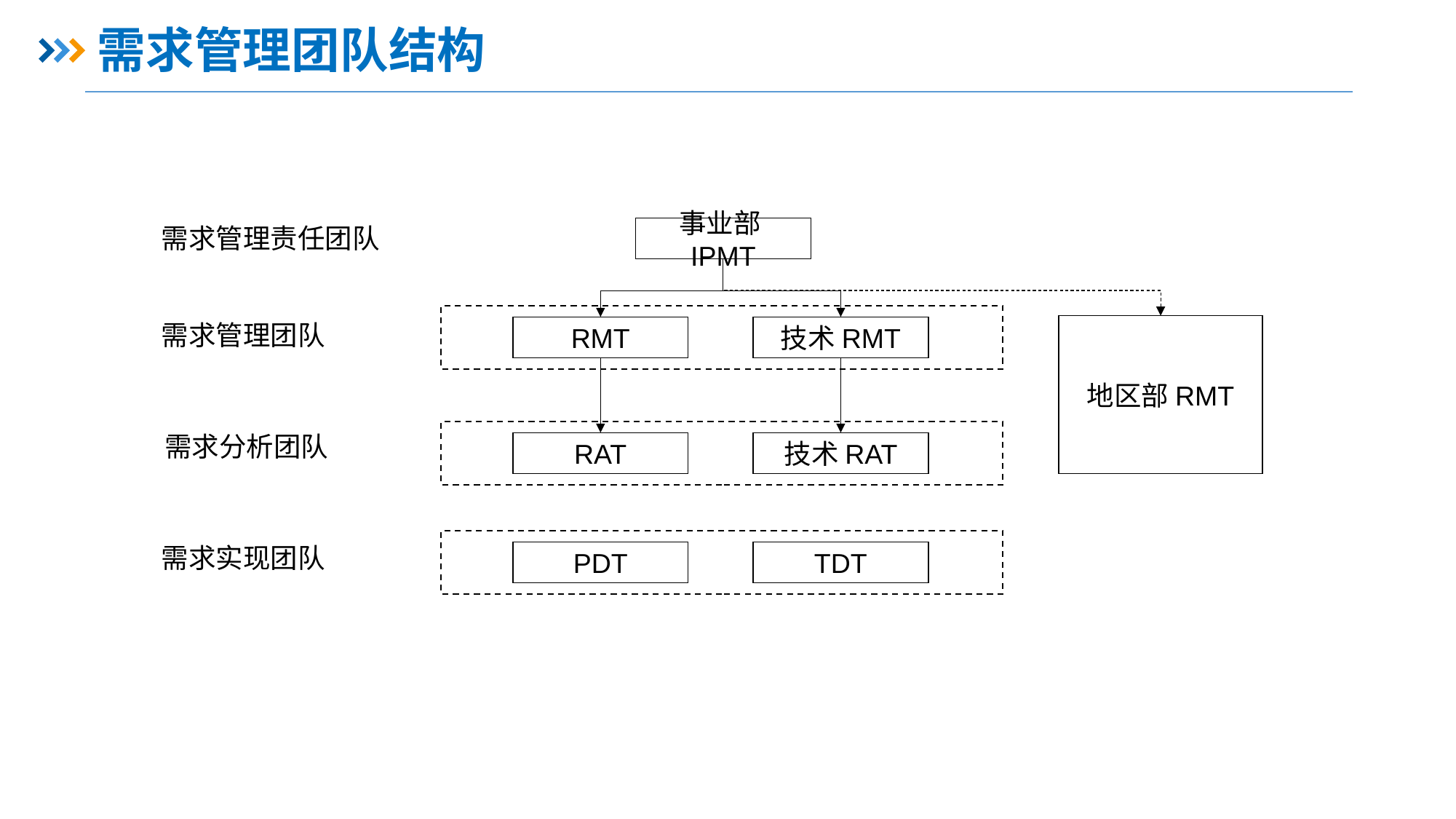

# 需求管理团队结构
需求管理责任团队
事业部IPMT

需求管理团队
地区部RMT
RMT
技术RMT

需求分析团队
RAT
技术RAT

需求实现团队
PDT
TDT